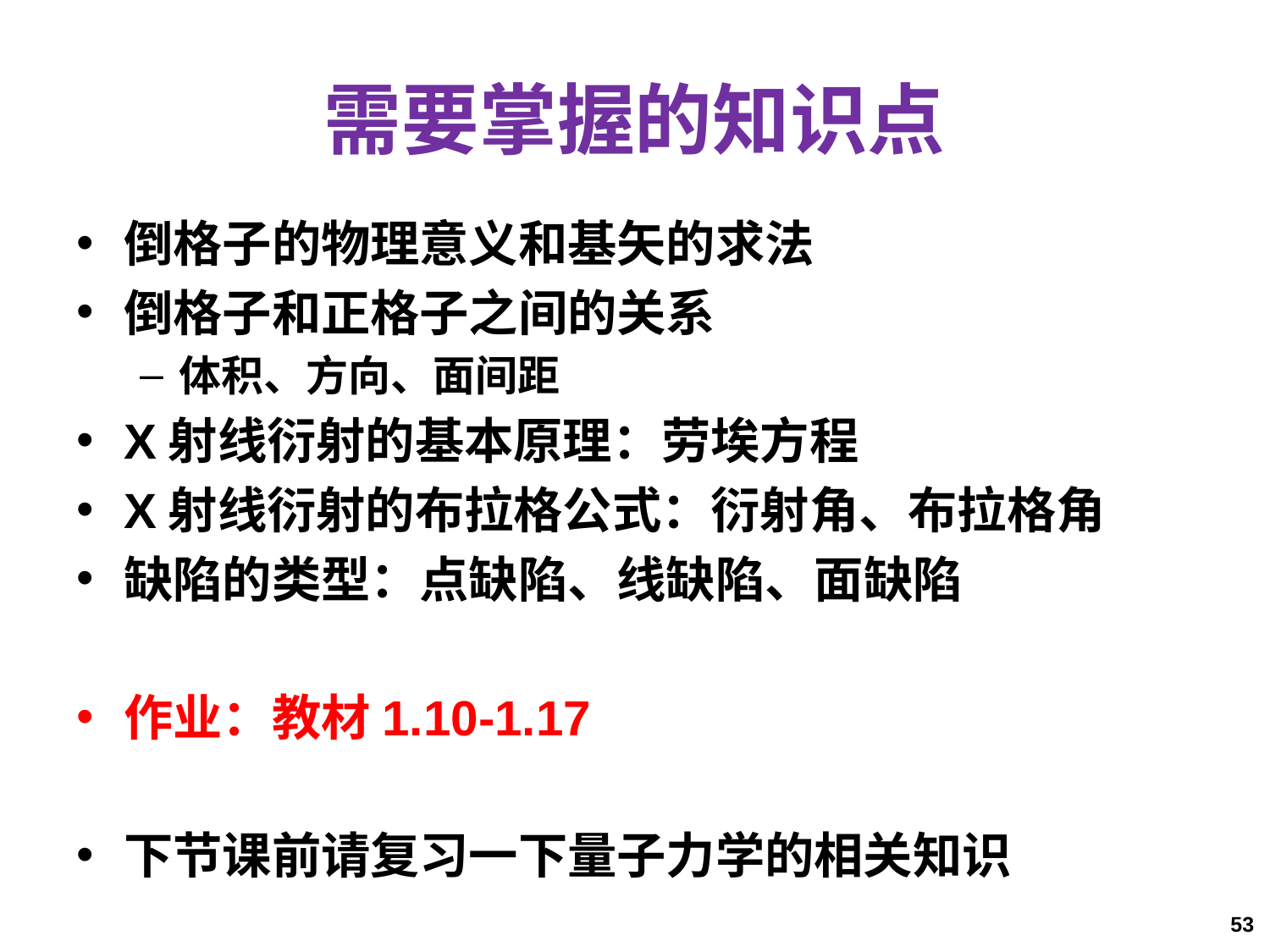

# 需要掌握的知识点
倒格子的物理意义和基矢的求法
倒格子和正格子之间的关系
体积、方向、面间距
X射线衍射的基本原理：劳埃方程
X射线衍射的布拉格公式：衍射角、布拉格角
缺陷的类型：点缺陷、线缺陷、面缺陷

作业：教材1.10-1.17

下节课前请复习一下量子力学的相关知识
53